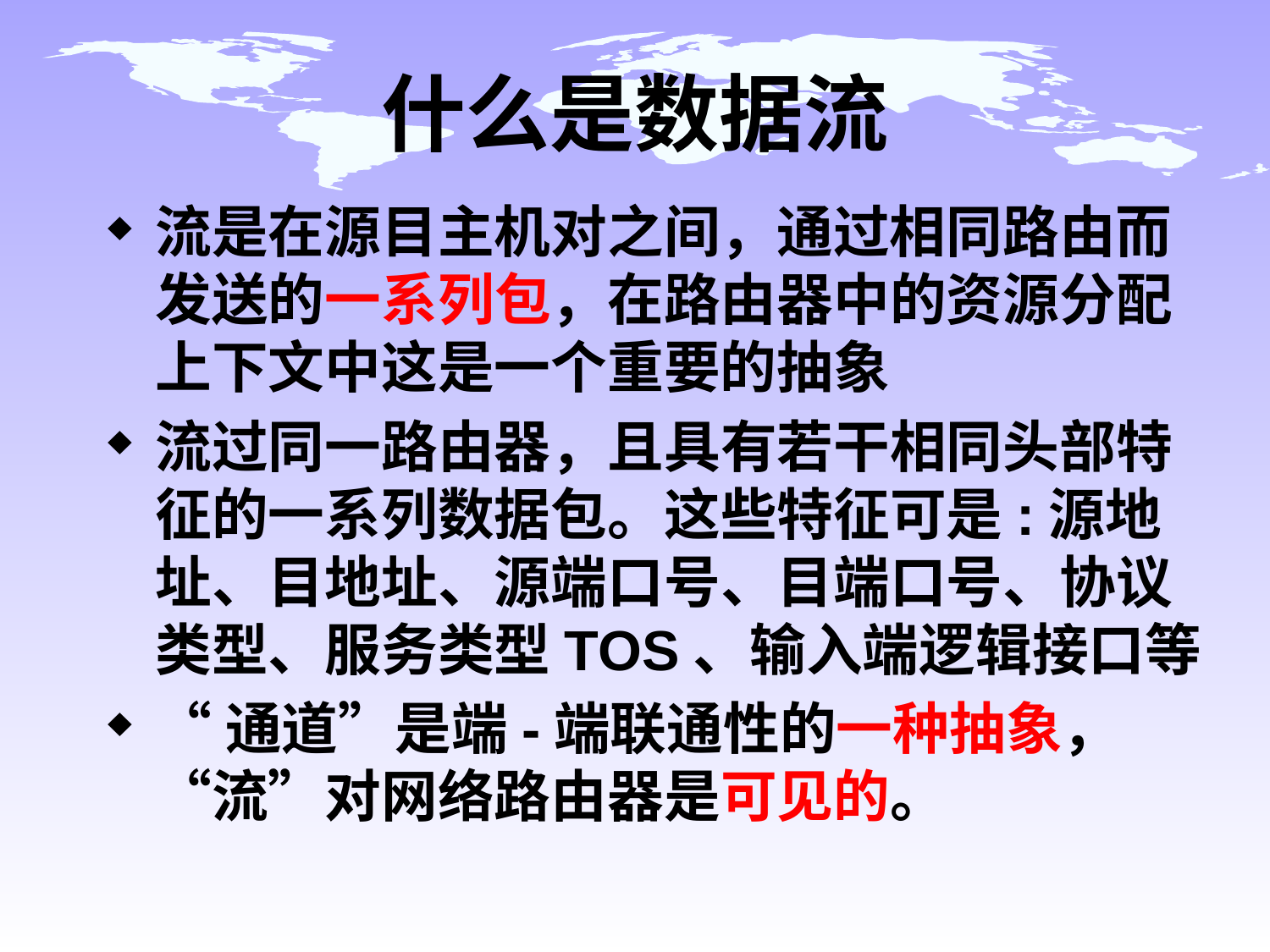

# 什么是数据流
流是在源目主机对之间，通过相同路由而发送的一系列包，在路由器中的资源分配上下文中这是一个重要的抽象
流过同一路由器，且具有若干相同头部特征的一系列数据包。这些特征可是:源地址、目地址、源端口号、目端口号、协议类型、服务类型TOS、输入端逻辑接口等
“通道”是端-端联通性的一种抽象，“流”对网络路由器是可见的。